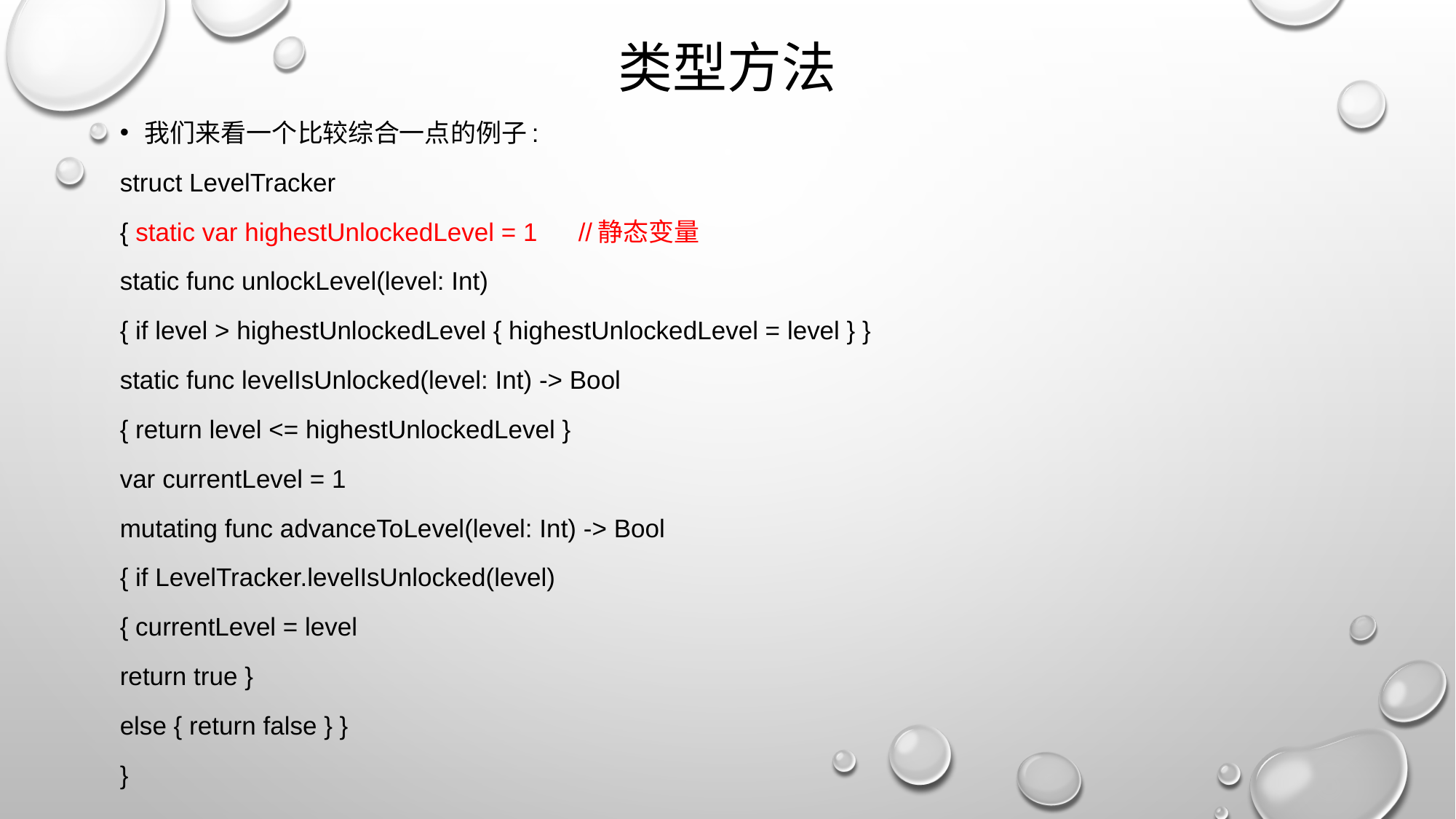

# 类型方法
我们来看一个比较综合一点的例子:
struct LevelTracker
{ static var highestUnlockedLevel = 1 	//静态变量
static func unlockLevel(level: Int)
{ if level > highestUnlockedLevel { highestUnlockedLevel = level } }
static func levelIsUnlocked(level: Int) -> Bool
{ return level <= highestUnlockedLevel }
var currentLevel = 1
mutating func advanceToLevel(level: Int) -> Bool
{ if LevelTracker.levelIsUnlocked(level)
{ currentLevel = level
return true }
else { return false } }
}